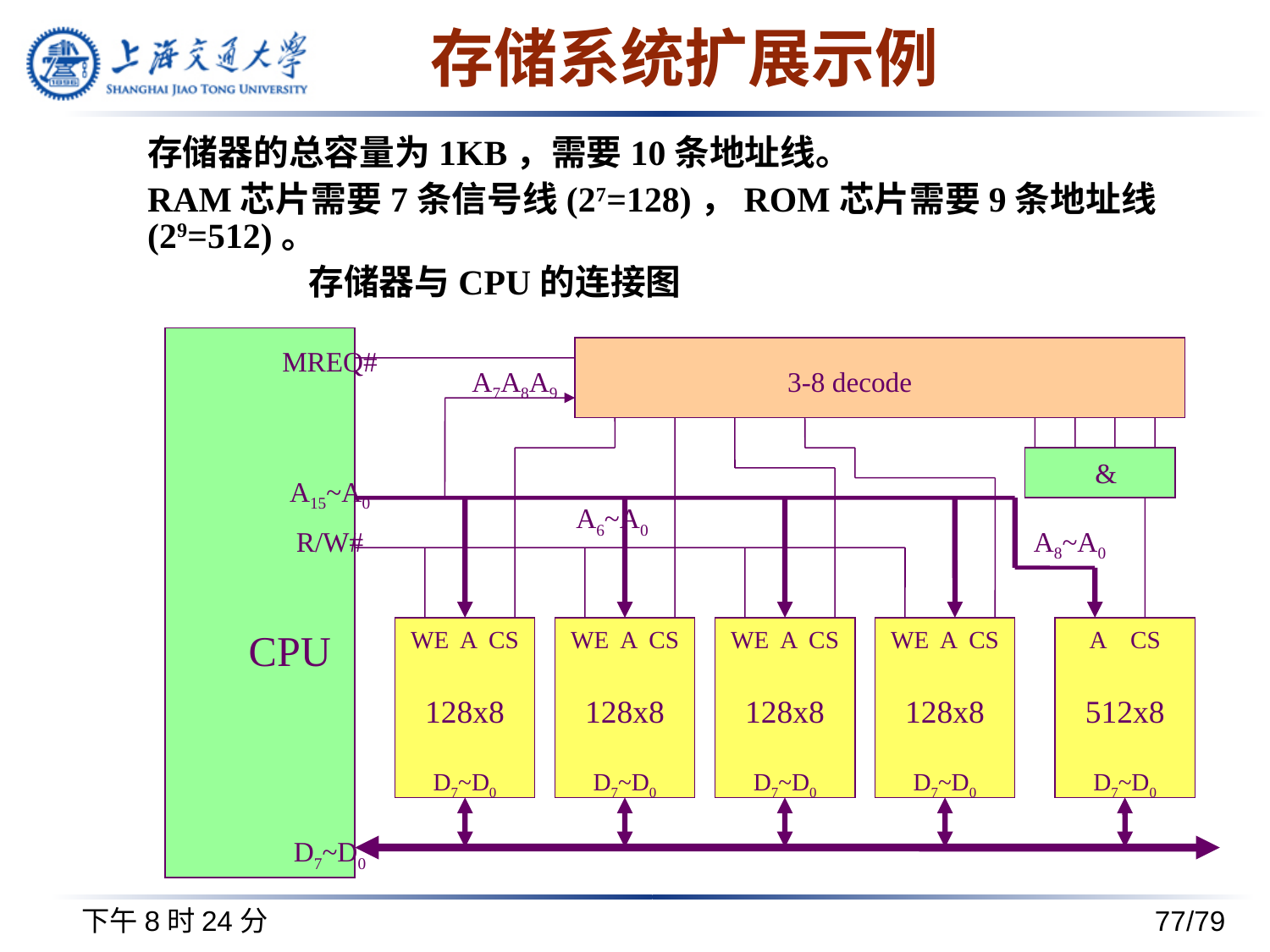

# 存储系统扩展示例
存储器的总容量为1KB，需要10条地址线。
RAM芯片需要7条信号线(27=128)，ROM芯片需要9条地址线(29=512)。
                   存储器与CPU的连接图

MREQ#

A7A8A9
3-8 decode

&
A15~A0

A6~A0

R/W#
A8~A0

CPU

WE  A  CS
128x8
D7~D0

WE  A  CS
128x8
D7~D0

WE  A  CS
128x8
D7~D0

WE  A  CS
128x8
D7~D0

A    CS
512x8
D7~D0

D7~D0

下午8时24分
77/79